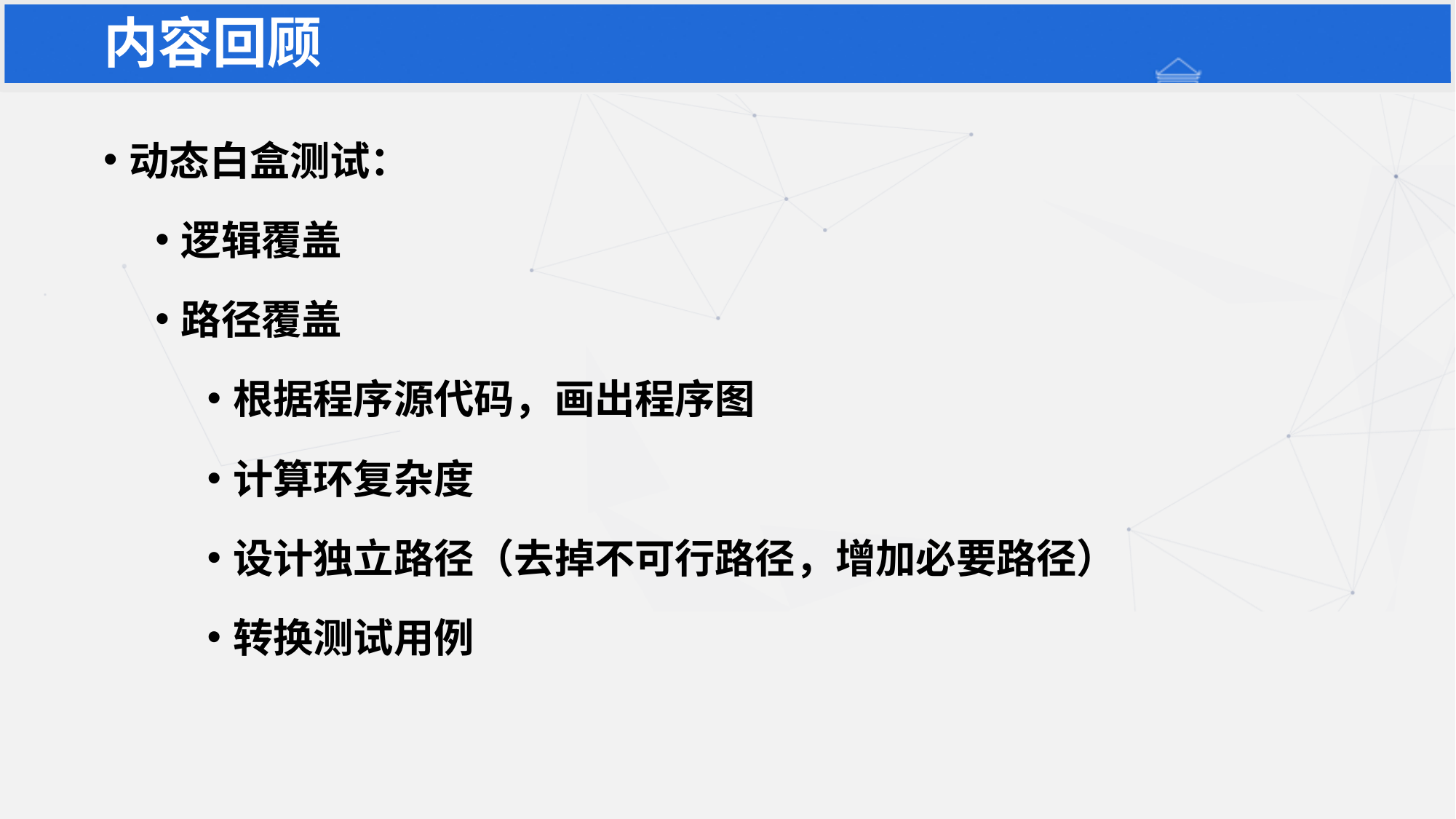

内容回顾
动态白盒测试：
逻辑覆盖
路径覆盖
根据程序源代码，画出程序图
计算环复杂度
设计独立路径（去掉不可行路径，增加必要路径）
转换测试用例